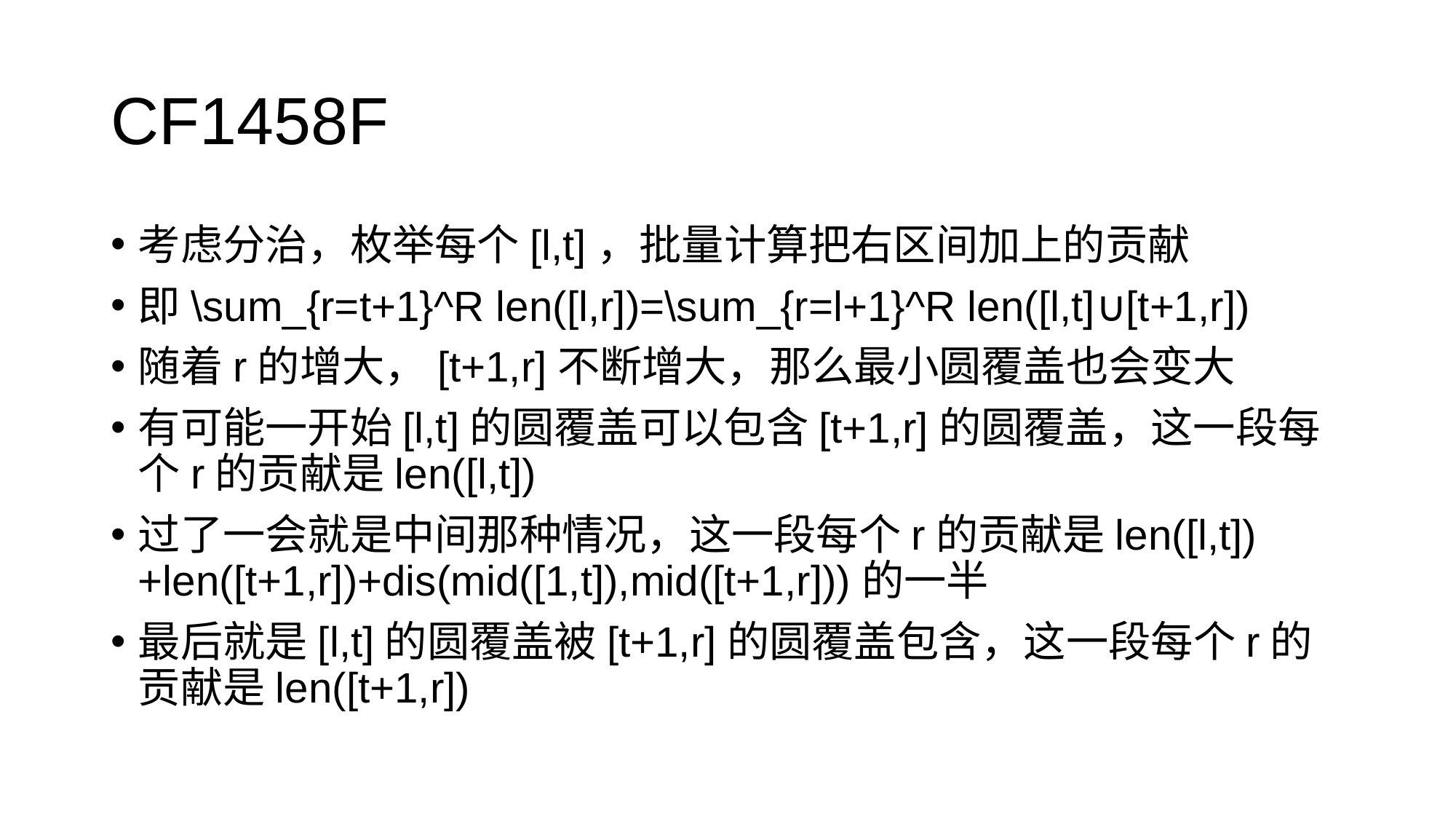

# CF1458F
考虑分治，枚举每个[l,t]，批量计算把右区间加上的贡献
即\sum_{r=t+1}^R len([l,r])=\sum_{r=l+1}^R len([l,t]∪[t+1,r])
随着r的增大，[t+1,r]不断增大，那么最小圆覆盖也会变大
有可能一开始[l,t]的圆覆盖可以包含[t+1,r]的圆覆盖，这一段每个r的贡献是len([l,t])
过了一会就是中间那种情况，这一段每个r的贡献是len([l,t])+len([t+1,r])+dis(mid([1,t]),mid([t+1,r]))的一半
最后就是[l,t]的圆覆盖被[t+1,r]的圆覆盖包含，这一段每个r的贡献是len([t+1,r])